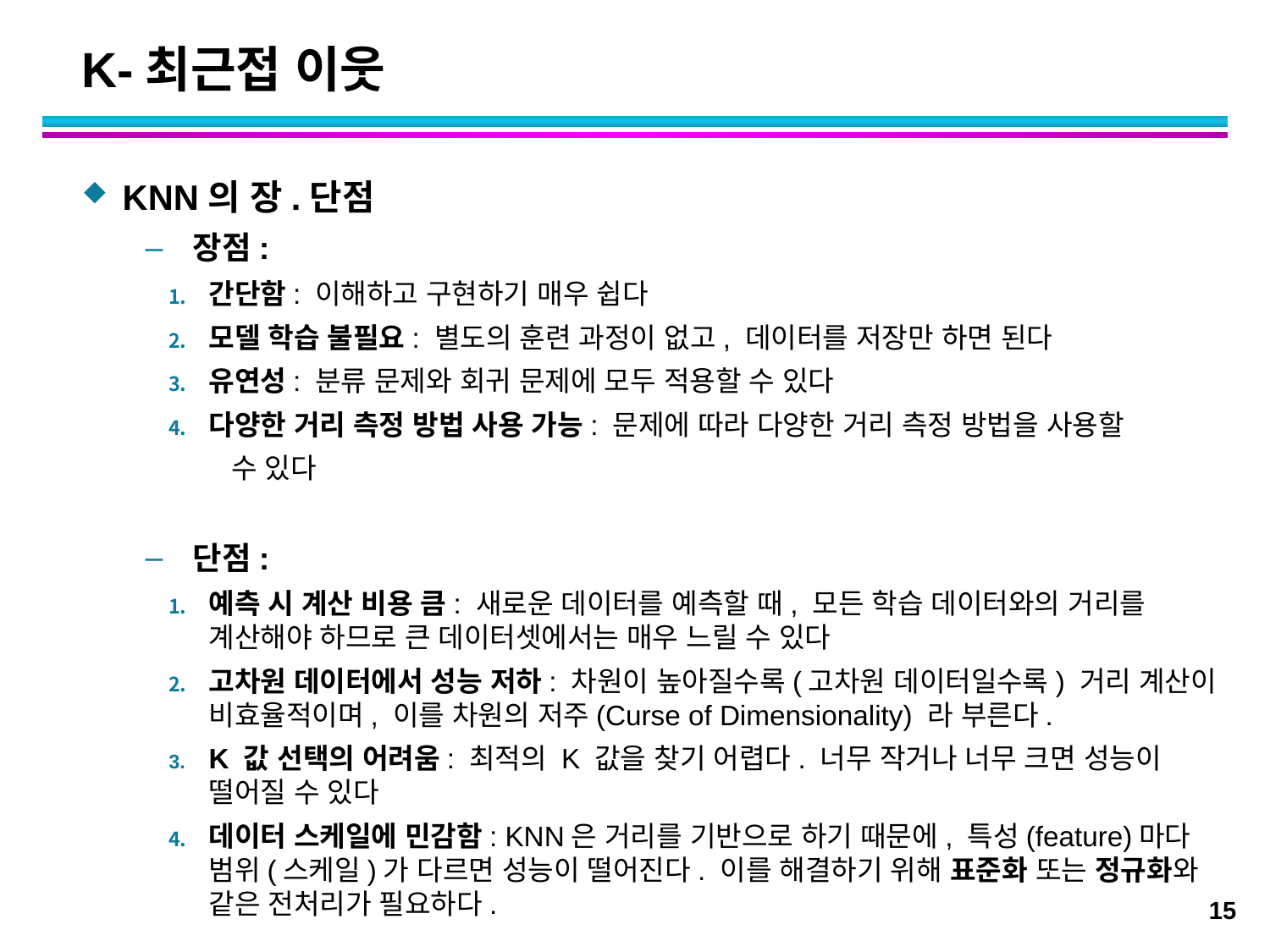

K-최근접 이웃
KNN의 장.단점
장점:
간단함: 이해하고 구현하기 매우 쉽다
모델 학습 불필요: 별도의 훈련 과정이 없고, 데이터를 저장만 하면 된다
유연성: 분류 문제와 회귀 문제에 모두 적용할 수 있다
다양한 거리 측정 방법 사용 가능: 문제에 따라 다양한 거리 측정 방법을 사용할
  수 있다

단점:
예측 시 계산 비용 큼: 새로운 데이터를 예측할 때, 모든 학습 데이터와의 거리를 계산해야 하므로 큰 데이터셋에서는 매우 느릴 수 있다
고차원 데이터에서 성능 저하: 차원이 높아질수록(고차원 데이터일수록) 거리 계산이 비효율적이며, 이를 차원의 저주(Curse of Dimensionality) 라 부른다.
K 값 선택의 어려움: 최적의 K 값을 찾기 어렵다. 너무 작거나 너무 크면 성능이 떨어질 수 있다
데이터 스케일에 민감함: KNN은 거리를 기반으로 하기 때문에, 특성(feature)마다 범위(스케일)가 다르면 성능이 떨어진다. 이를 해결하기 위해 표준화 또는 정규화와 같은 전처리가 필요하다.